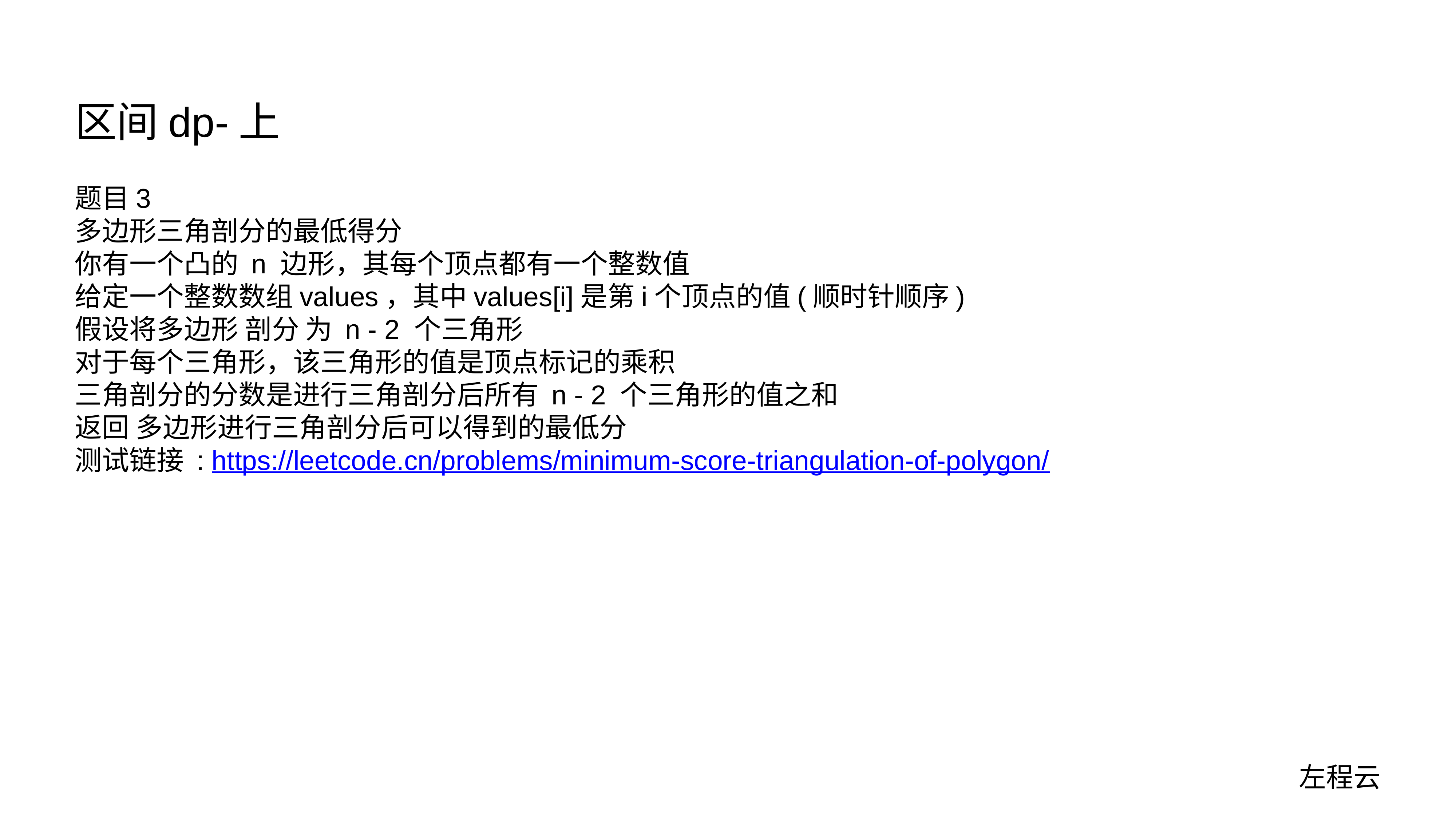

# 区间dp-上
题目3
多边形三角剖分的最低得分
你有一个凸的 n 边形，其每个顶点都有一个整数值
给定一个整数数组values，其中values[i]是第i个顶点的值(顺时针顺序)
假设将多边形 剖分 为 n - 2 个三角形
对于每个三角形，该三角形的值是顶点标记的乘积
三角剖分的分数是进行三角剖分后所有 n - 2 个三角形的值之和
返回 多边形进行三角剖分后可以得到的最低分
测试链接 : https://leetcode.cn/problems/minimum-score-triangulation-of-polygon/
左程云